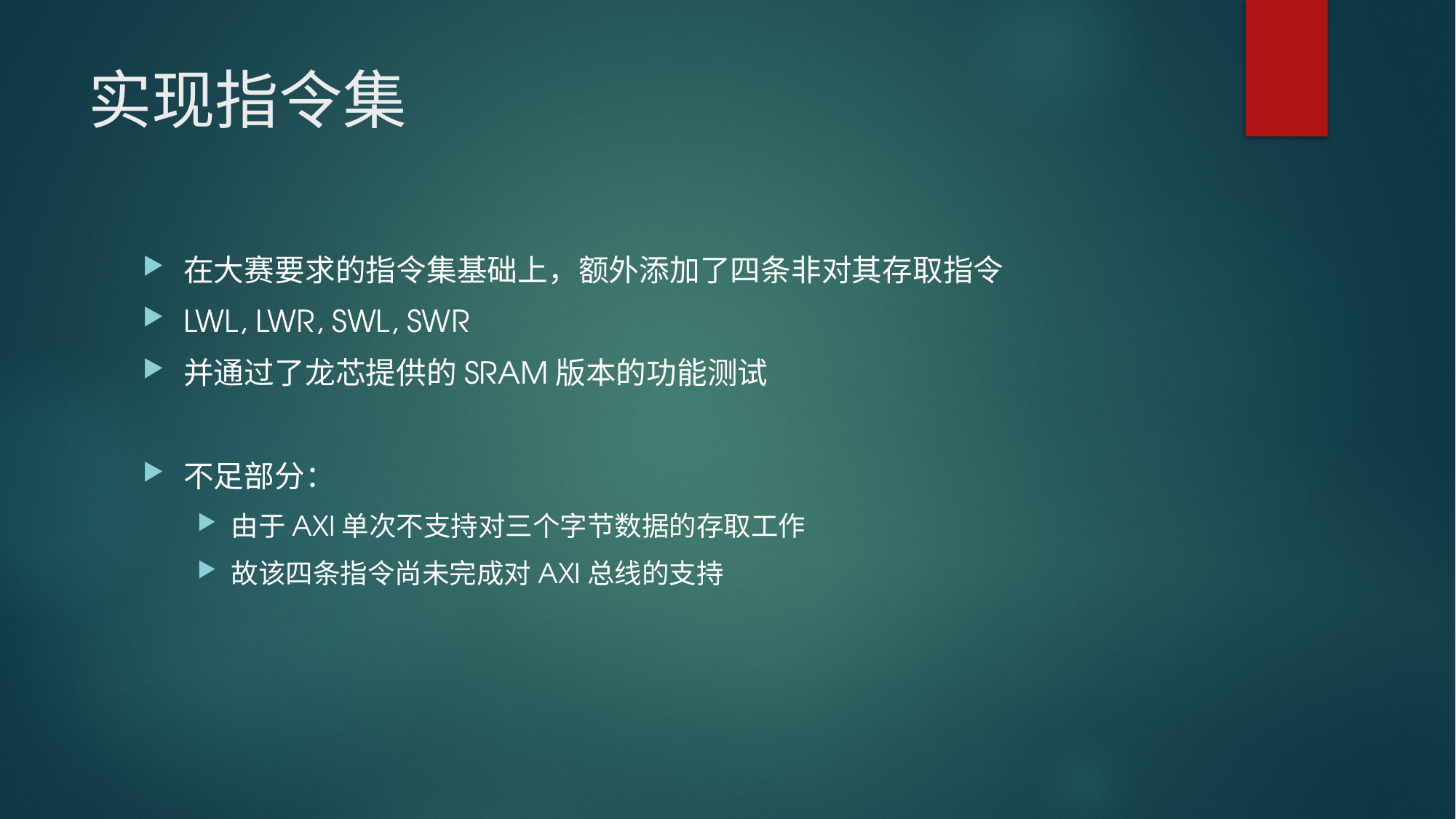

# 实现指令集
在大赛要求的指令集基础上，额外添加了四条非对其存取指令
LWL, LWR, SWL, SWR
并通过了龙芯提供的SRAM版本的功能测试

不足部分：
由于AXI单次不支持对三个字节数据的存取工作
故该四条指令尚未完成对AXI总线的支持